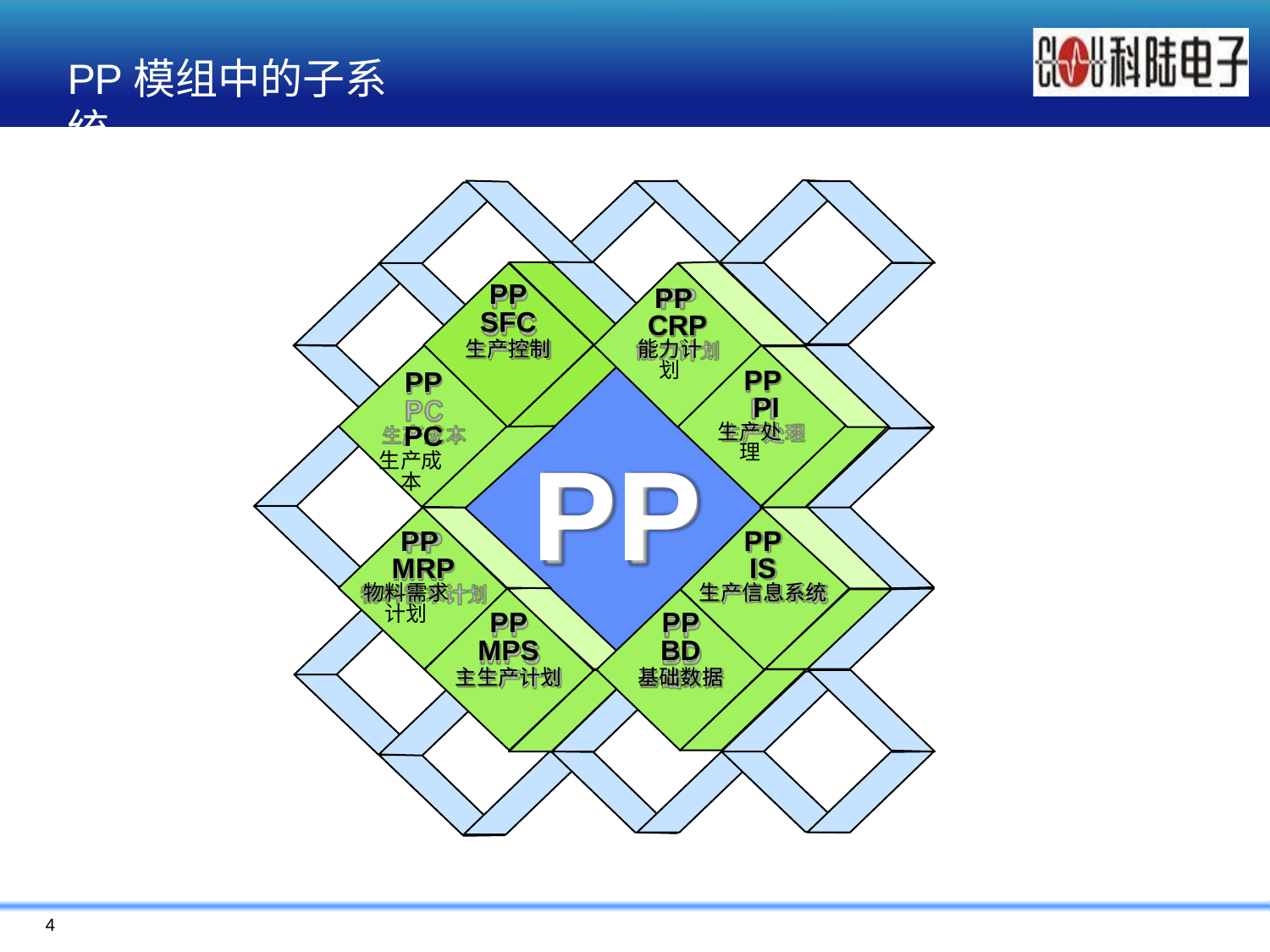

# PP模组中的子系统

PP
SFC
生产控制
PP  CRP
能力计划

PP  PI
生产处理
PP  PC
生产成本

PP

PP
PP  MRP
物料需求计划

IS

生产信息系统

PP
MPS
主生产计划
PP
BD
基础数据

4